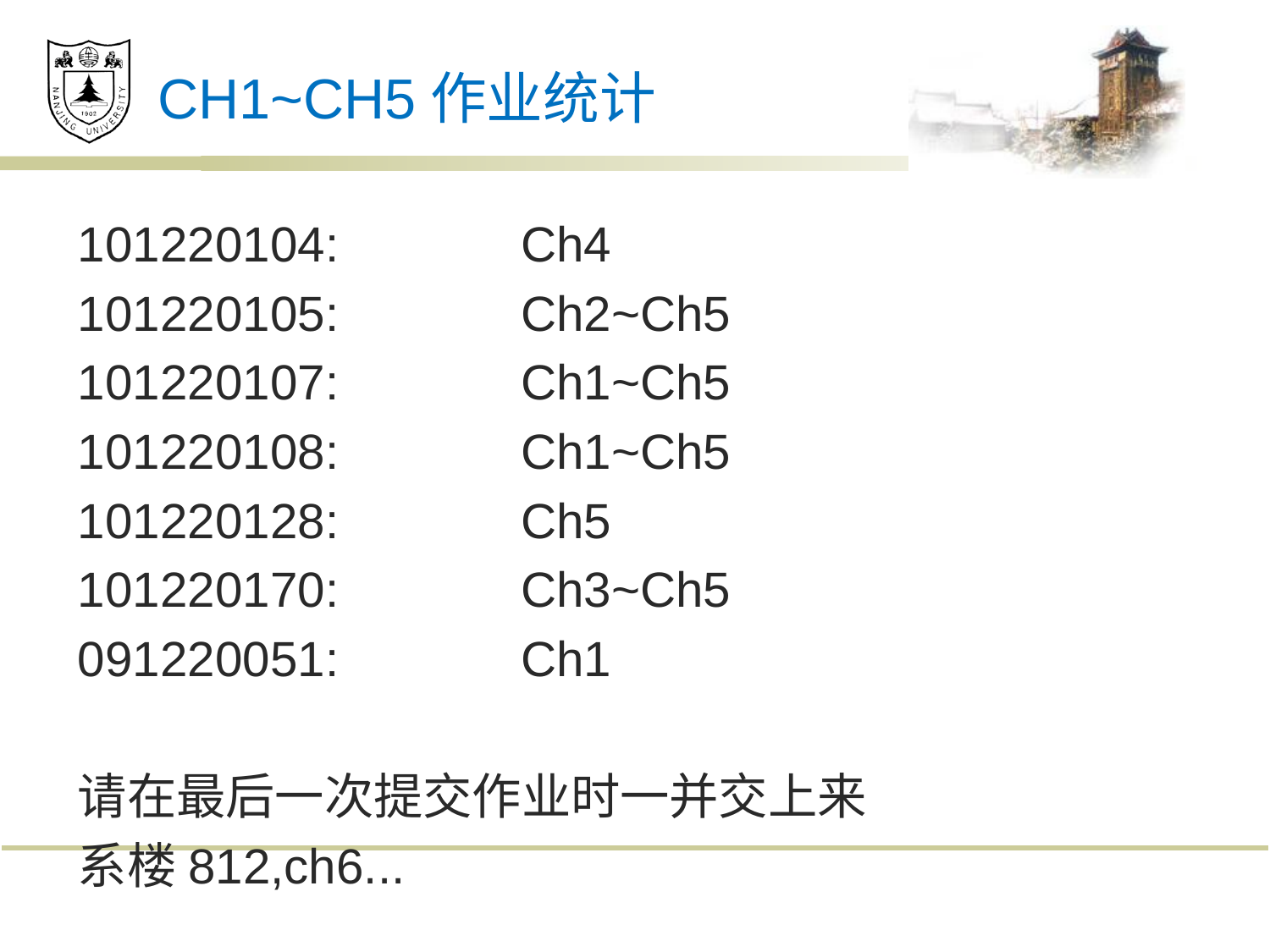

# CH1~CH5作业统计
101220104:		Ch4
101220105:		Ch2~Ch5
101220107:		Ch1~Ch5
101220108:		Ch1~Ch5
101220128:		Ch5
101220170:		Ch3~Ch5
091220051: 		Ch1

请在最后一次提交作业时一并交上来
系楼812,ch6...